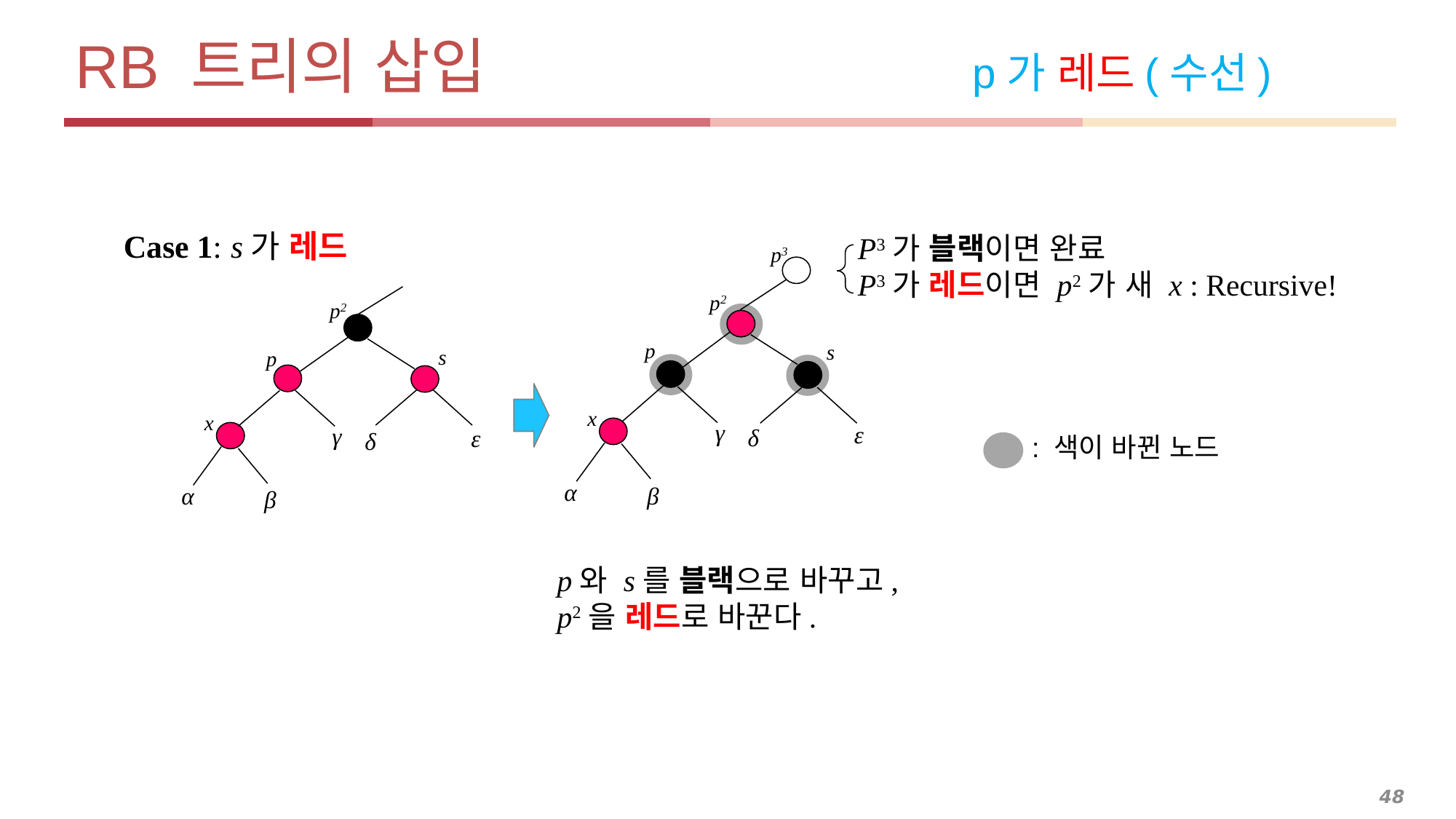

# RB 트리의 삽입                               p가 레드(수선)
Case 1: s가 레드
P3가 블랙이면 완료
P3가 레드이면 p2가 새 x : Recursive!
p3

p2

p2

p
s

s
p

x
x
γ
ε
γ
δ
ε

δ

: 색이 바뀐 노드

α
α
β
β
p와 s를 블랙으로 바꾸고,
p2을 레드로 바꾼다.